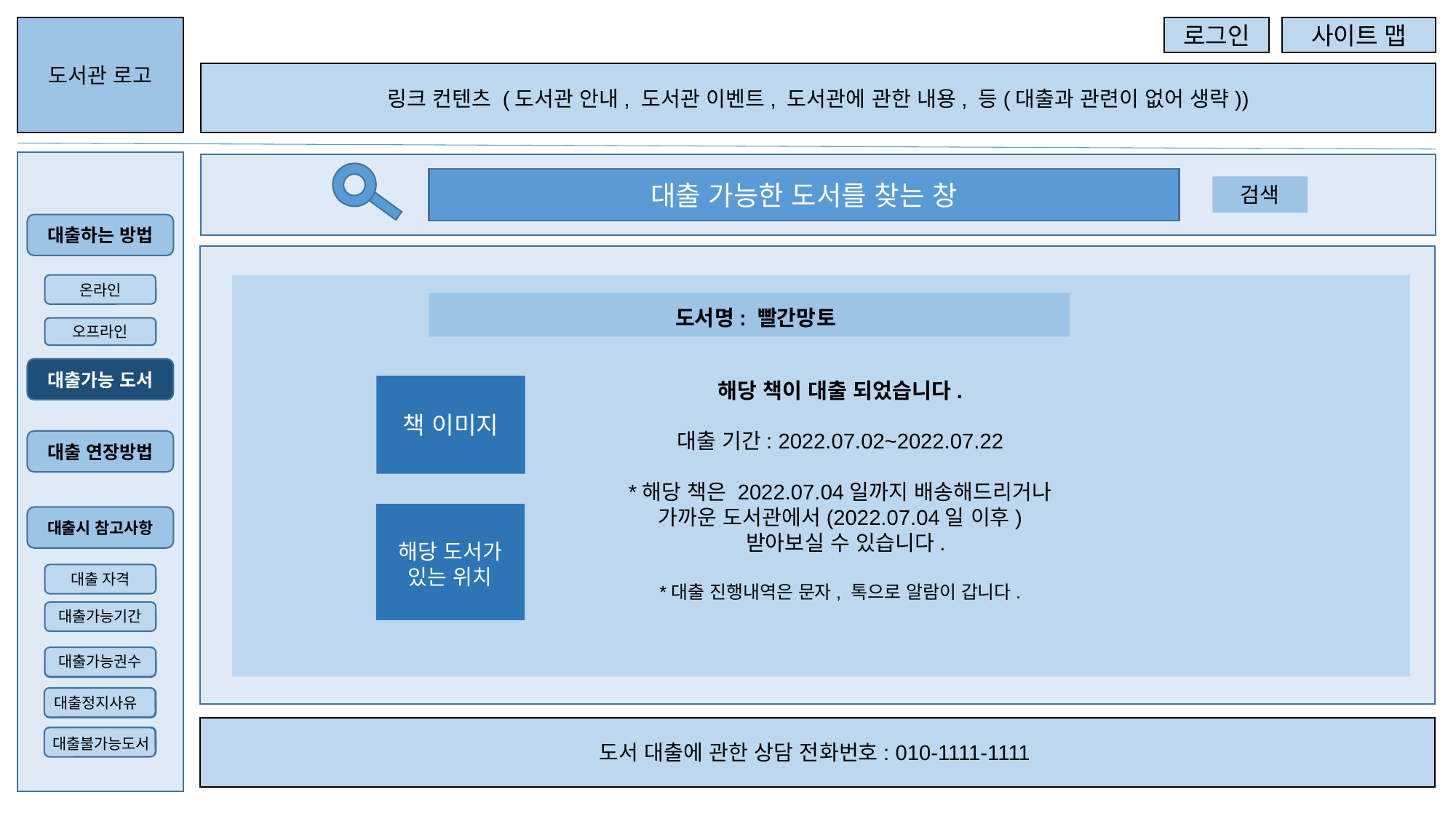

도서관 로고
로그인
사이트 맵
링크 컨텐츠 (도서관 안내, 도서관 이벤트, 도서관에 관한 내용, 등(대출과 관련이 없어 생략))

대출 가능한 도서를 찾는 창
검색

대출하는 방법

온라인

 도서명: 빨간망토
오프라인
대출가능 도서
해당 책이 대출 되었습니다.

대출 기간: 2022.07.02~2022.07.22

*해당 책은 2022.07.04일까지 배송해드리거나
가까운 도서관에서(2022.07.04일 이후)
 받아보실 수 있습니다.

*대출 진행내역은 문자, 톡으로 알람이 갑니다.

책 이미지

대출 연장방법

해당 도서가 있는 위치

대출시 참고사항
대출 자격
대출가능기간

대출가능권수

대출정지사유
도서 대출에 관한 상담 전화번호: 010-1111-1111

대출불가능도서